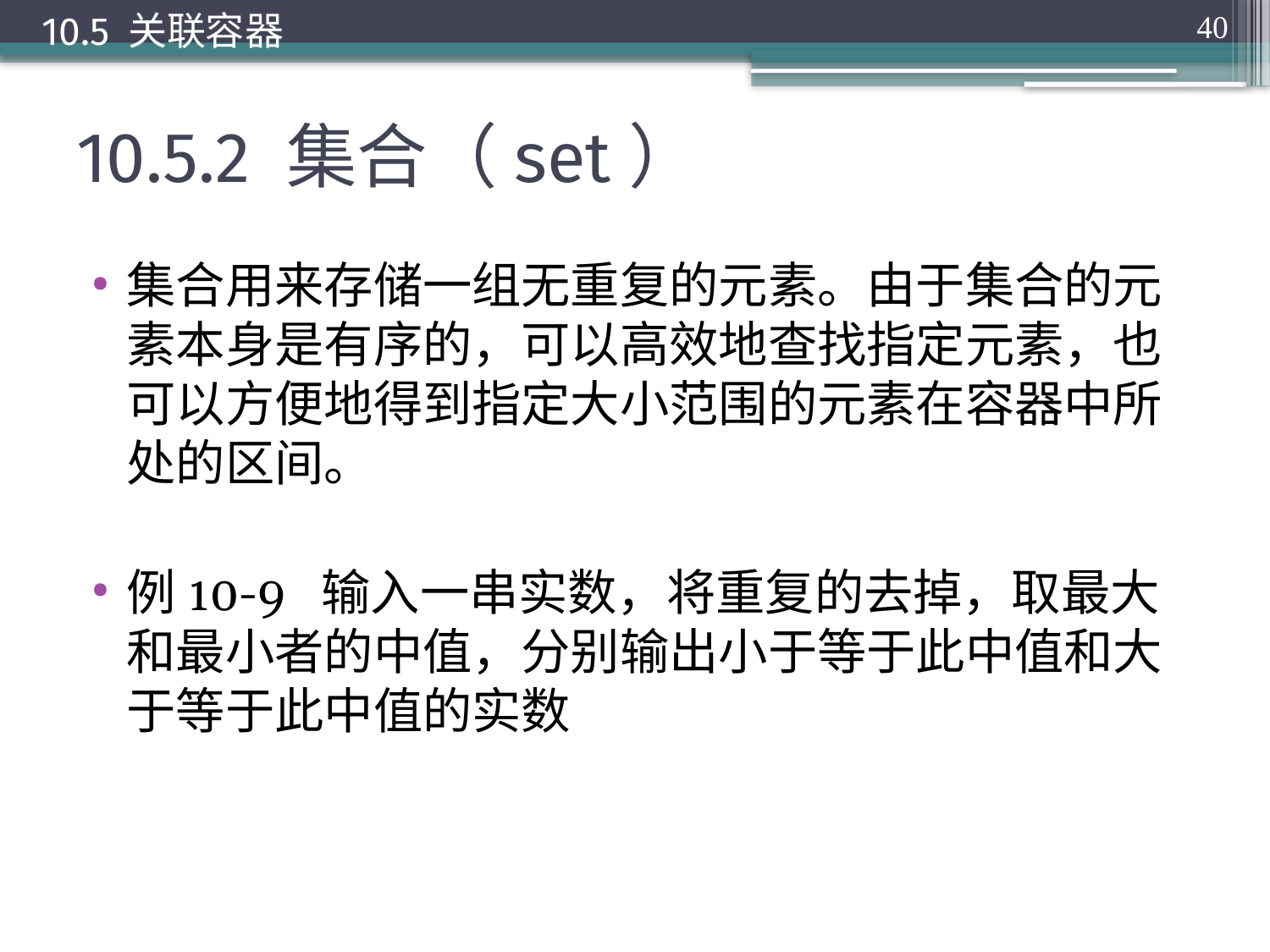

10.5 关联容器
40
# 10.5.2 集合（set）
集合用来存储一组无重复的元素。由于集合的元素本身是有序的，可以高效地查找指定元素，也可以方便地得到指定大小范围的元素在容器中所处的区间。

例10-9  输入一串实数，将重复的去掉，取最大和最小者的中值，分别输出小于等于此中值和大于等于此中值的实数